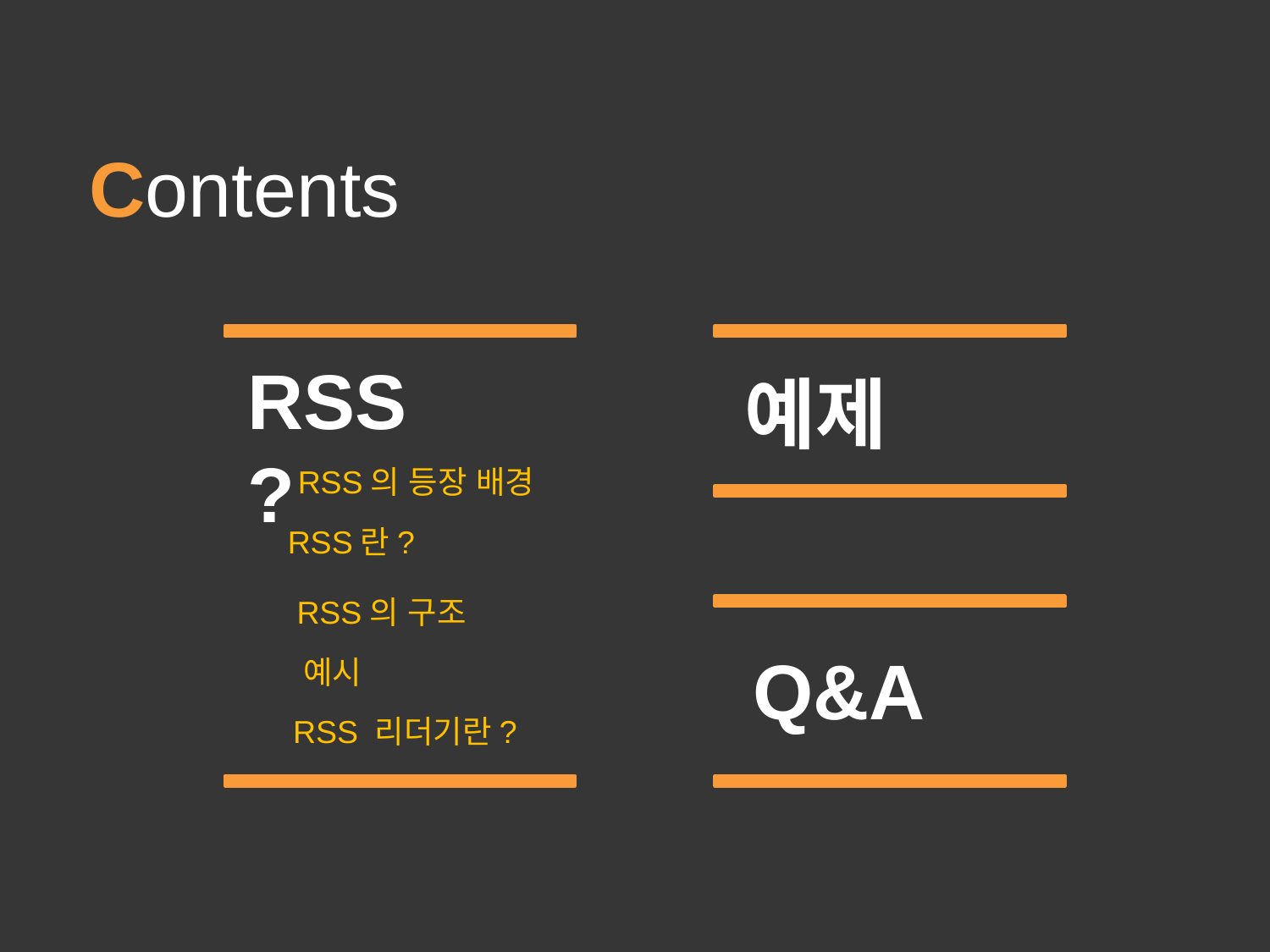

# Contents

RSS?
예제
RSS의 등장 배경

RSS란?
RSS의 구조

Q&A
예시
RSS 리더기란?